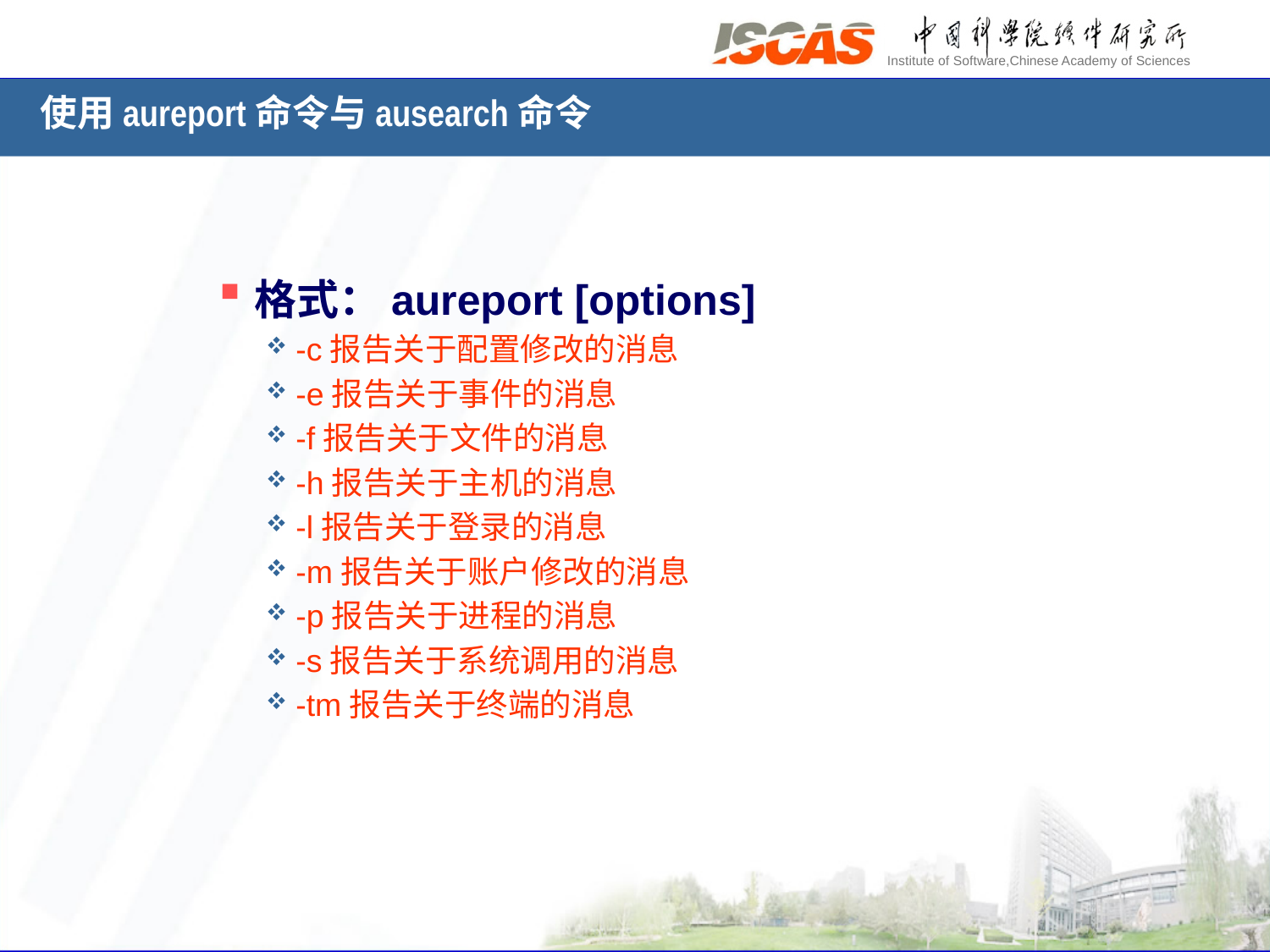

使用aureport命令与ausearch命令
格式：aureport [options]
-c报告关于配置修改的消息
-e报告关于事件的消息
-f报告关于文件的消息
-h报告关于主机的消息
-l报告关于登录的消息
-m报告关于账户修改的消息
-p报告关于进程的消息
-s报告关于系统调用的消息
-tm报告关于终端的消息